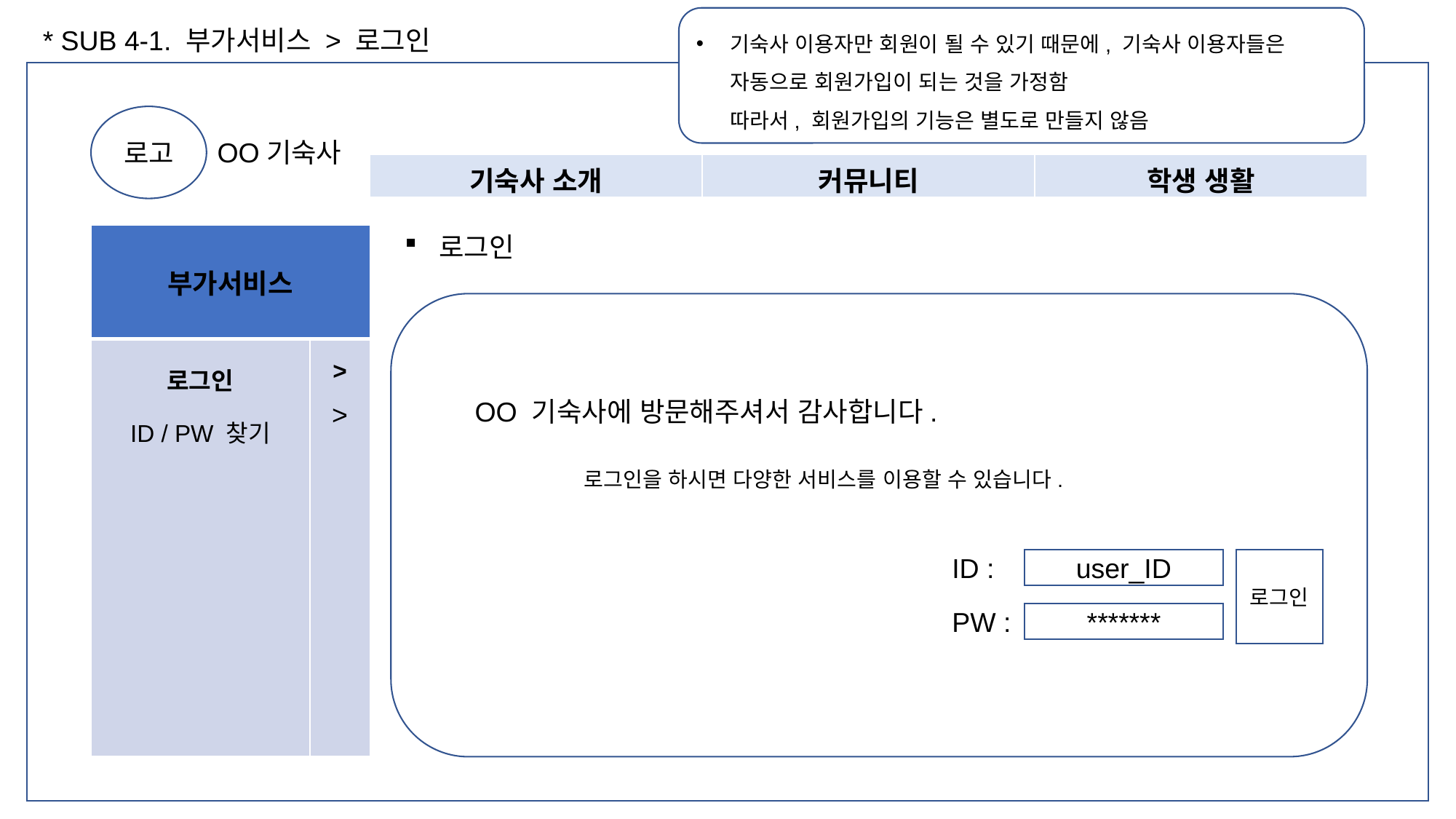

기숙사 이용자만 회원이 될 수 있기 때문에, 기숙사 이용자들은 자동으로 회원가입이 되는 것을 가정함
따라서, 회원가입의 기능은 별도로 만들지 않음
* SUB 4-1. 부가서비스 > 로그인

로고
OO기숙사
| 기숙사 소개 | 커뮤니티 | 학생 생활 |
| --- | --- | --- |
| 부가서비스 |  |
| --- | --- |
| 로그인 ID / PW 찾기 | > > |
로그인

OO 기숙사에 방문해주셔서 감사합니다.

	로그인을 하시면 다양한 서비스를 이용할 수 있습니다.
ID :
user_ID
로그인
PW :
*******